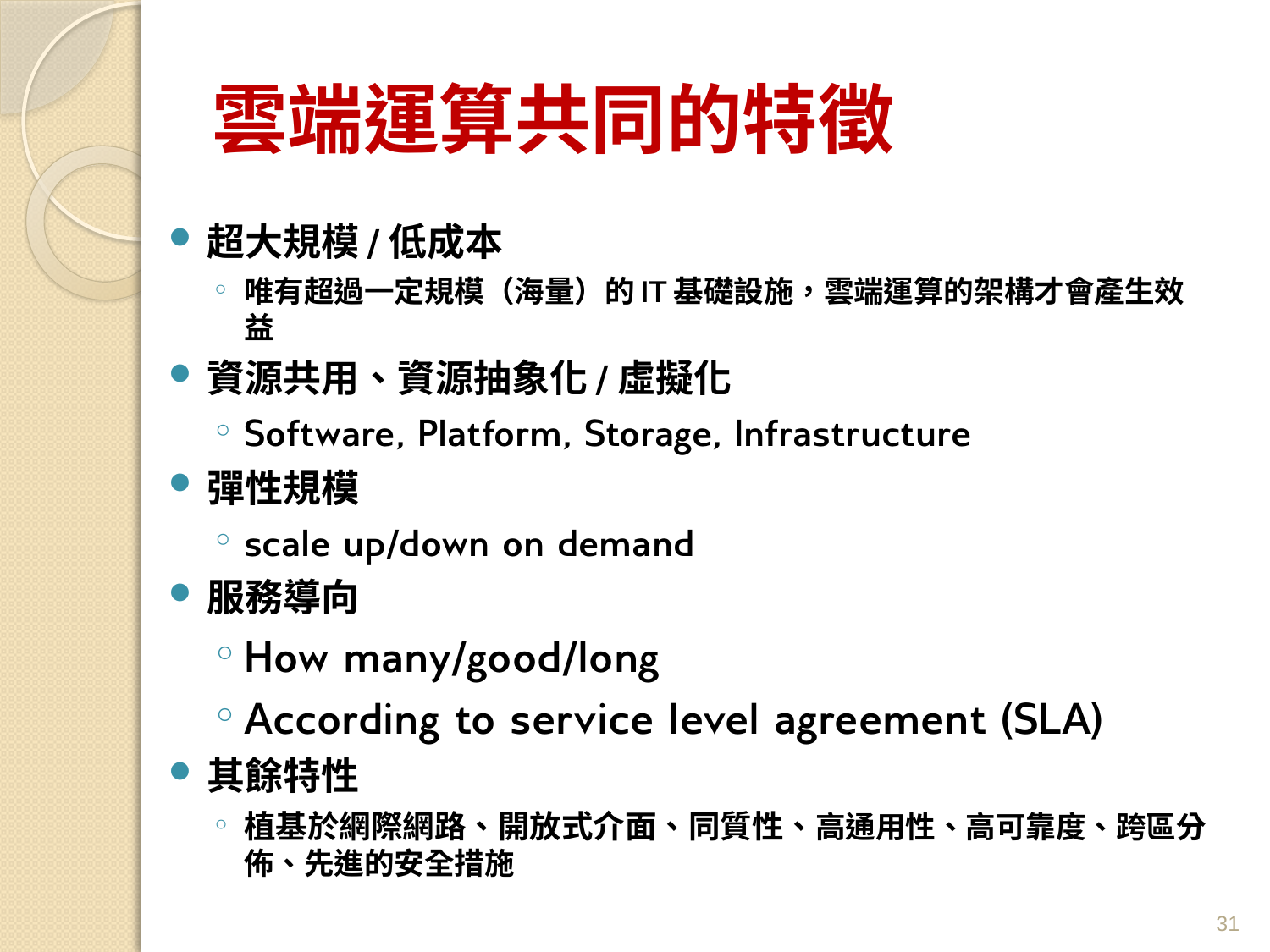

# 雲端運算共同的特徵
超大規模/低成本
唯有超過一定規模（海量）的IT基礎設施，雲端運算的架構才會產生效益
資源共用、資源抽象化/虛擬化
Software, Platform, Storage, Infrastructure
彈性規模
scale up/down on demand
服務導向
How many/good/long
According to service level agreement (SLA)
其餘特性
植基於網際網路、開放式介面、同質性、高通用性、高可靠度、跨區分佈、先進的安全措施
31